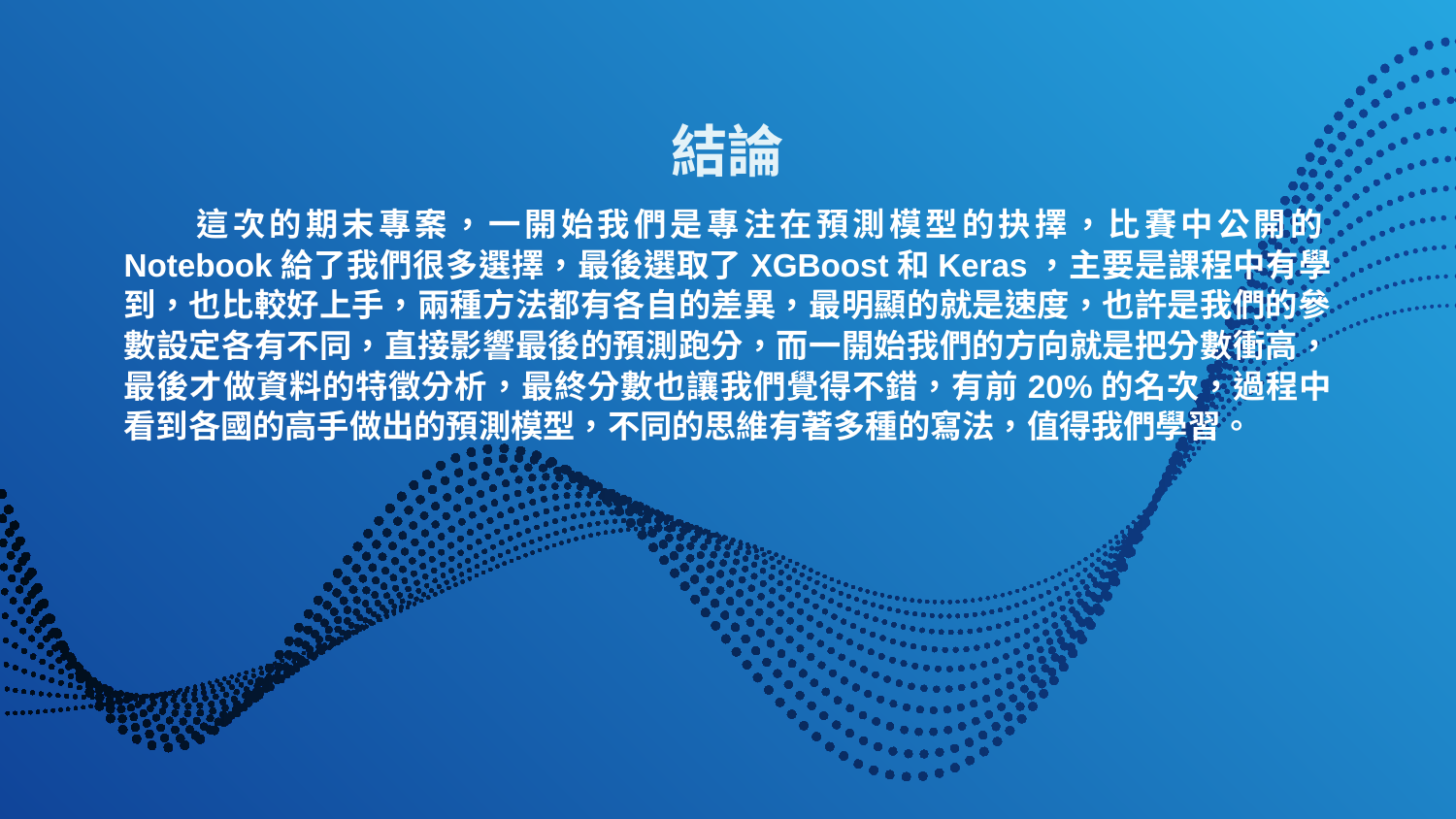

# 結論
這次的期末專案，一開始我們是專注在預測模型的抉擇，比賽中公開的Notebook給了我們很多選擇，最後選取了XGBoost和Keras，主要是課程中有學到，也比較好上手，兩種方法都有各自的差異，最明顯的就是速度，也許是我們的參數設定各有不同，直接影響最後的預測跑分，而一開始我們的方向就是把分數衝高，最後才做資料的特徵分析，最終分數也讓我們覺得不錯，有前20%的名次，過程中看到各國的高手做出的預測模型，不同的思維有著多種的寫法，值得我們學習。